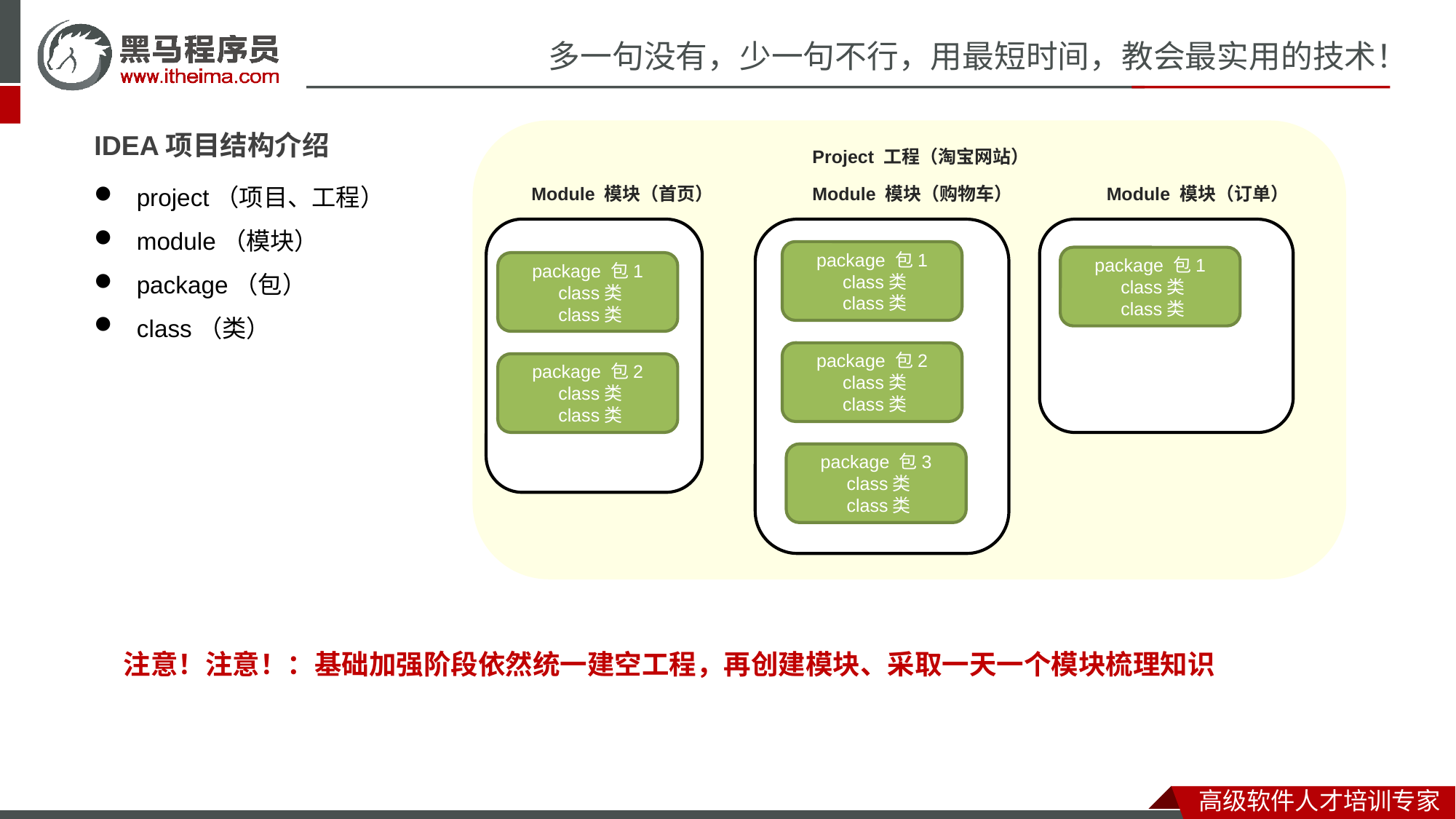

IDEA项目结构介绍

Project 工程（淘宝网站）
project（项目、工程）
module（模块）
package（包）
class（类）
Module 模块（首页）
Module 模块（购物车）
Module 模块（订单）

package 包1
 class类
 class类
package 包1
 class类
 class类
package 包1
 class类
 class类
package 包2
 class类
 class类
package 包2
 class类
 class类
package 包3
 class类
 class类
注意！注意！：基础加强阶段依然统一建空工程，再创建模块、采取一天一个模块梳理知识